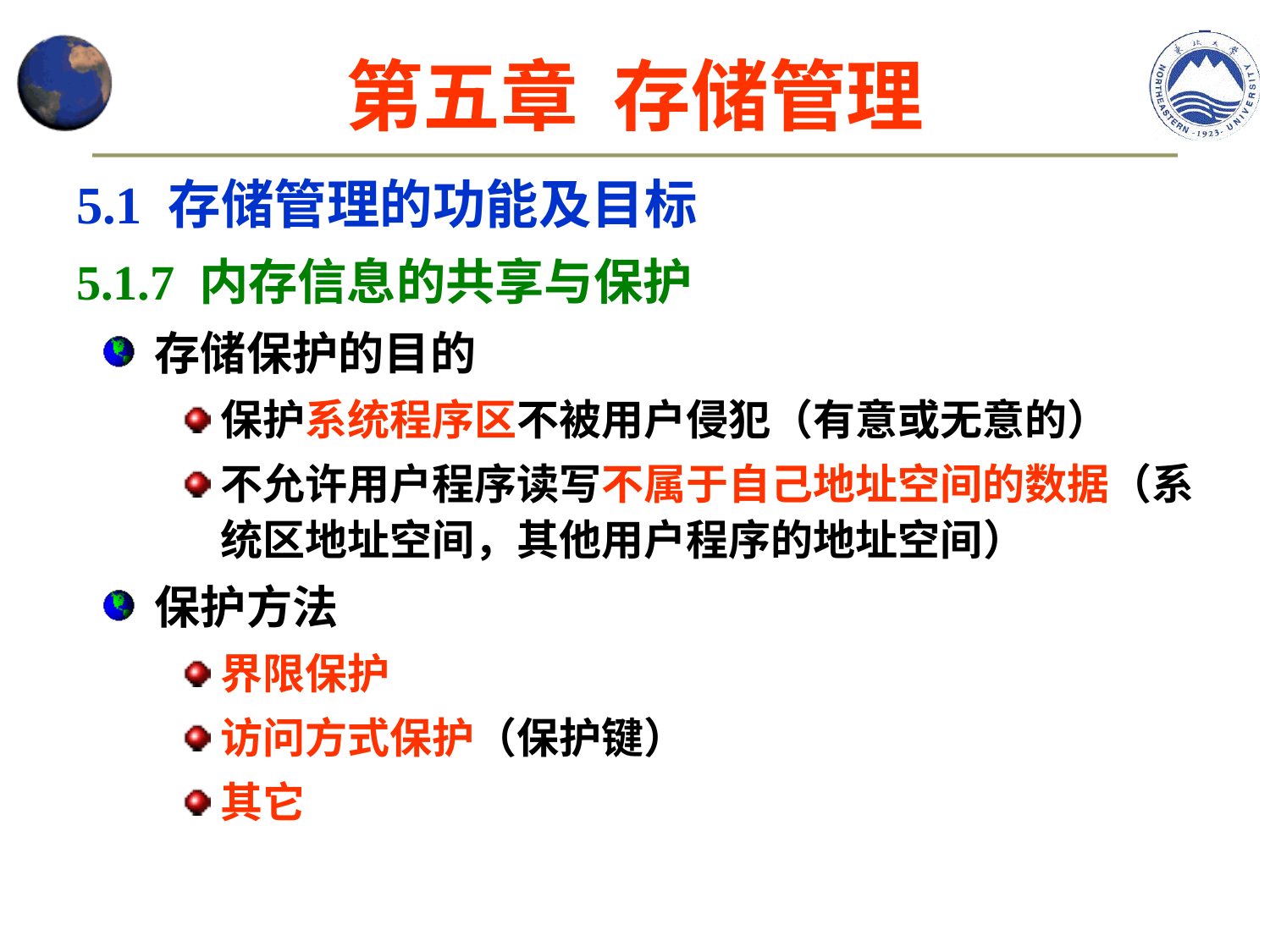

第五章  存储管理
5.1 存储管理的功能及目标
5.1.7 内存信息的共享与保护
存储保护的目的
保护系统程序区不被用户侵犯（有意或无意的）
不允许用户程序读写不属于自己地址空间的数据（系统区地址空间，其他用户程序的地址空间）
保护方法
界限保护
访问方式保护（保护键）
其它